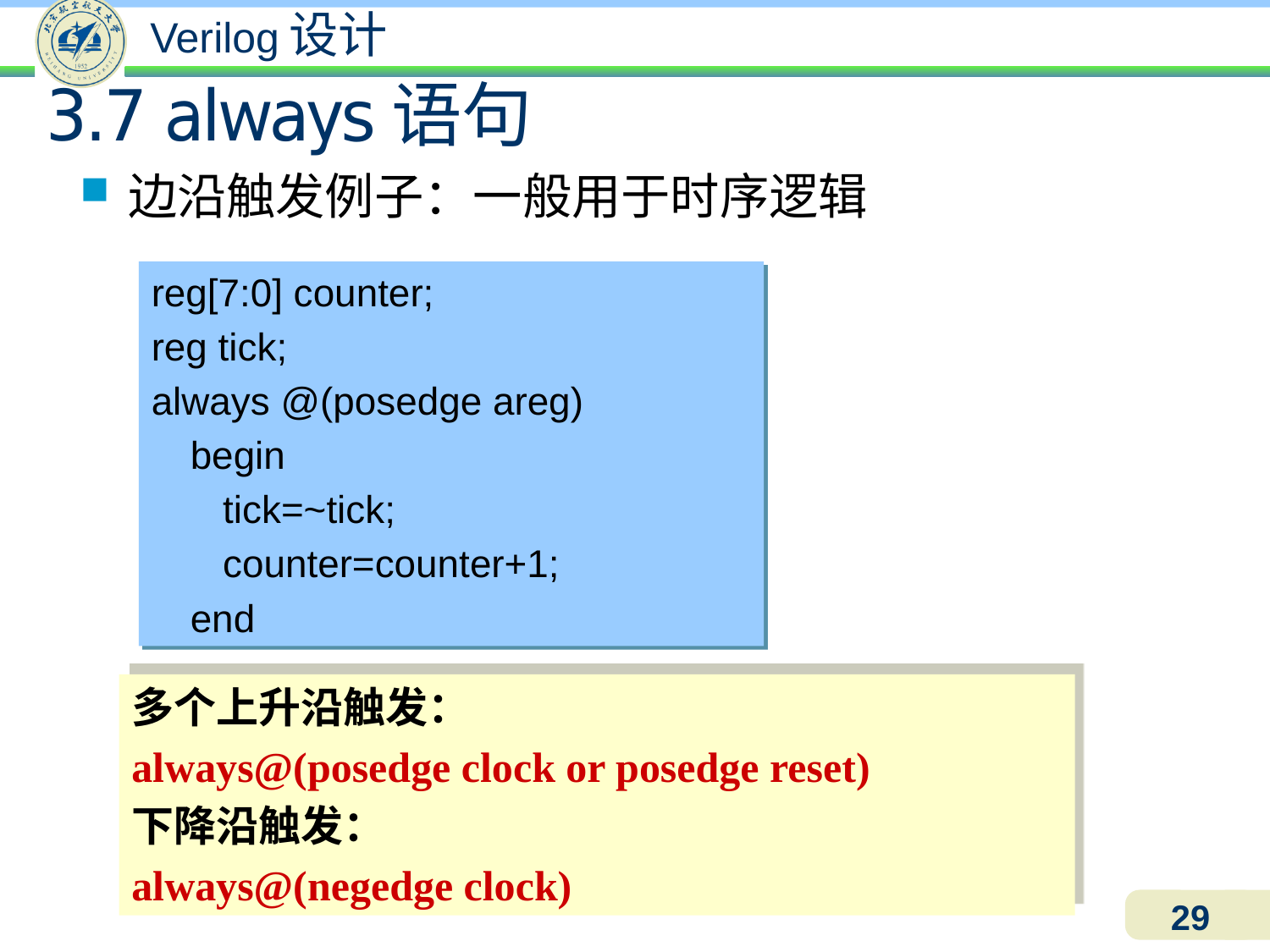

3.7 always语句
边沿触发例子：一般用于时序逻辑
reg[7:0] counter;
reg tick;
always @(posedge areg)
	begin
	   tick=~tick;
	   counter=counter+1;
	end
多个上升沿触发：
always@(posedge clock or posedge reset)
下降沿触发：
always@(negedge clock)
29